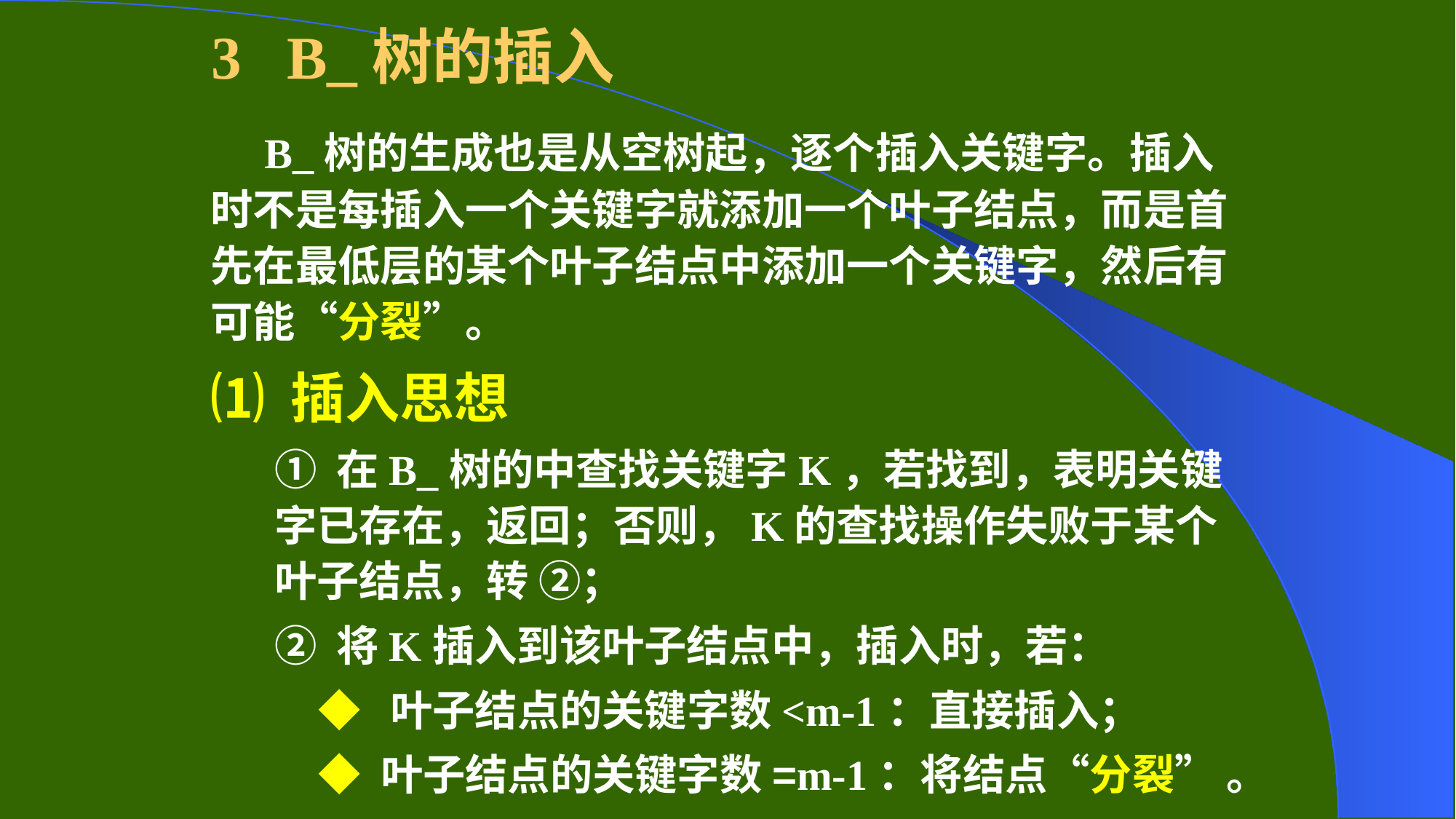

# 3   B_树的插入
    B_树的生成也是从空树起，逐个插入关键字。插入时不是每插入一个关键字就添加一个叶子结点，而是首先在最低层的某个叶子结点中添加一个关键字，然后有可能“分裂”。
⑴ 插入思想
① 在B_树的中查找关键字K，若找到，表明关键字已存在，返回；否则，K的查找操作失败于某个叶子结点，转 ②；
② 将K插入到该叶子结点中，插入时，若：
◆  叶子结点的关键字数<m-1：直接插入；
◆ 叶子结点的关键字数=m-1：将结点“分裂” 。